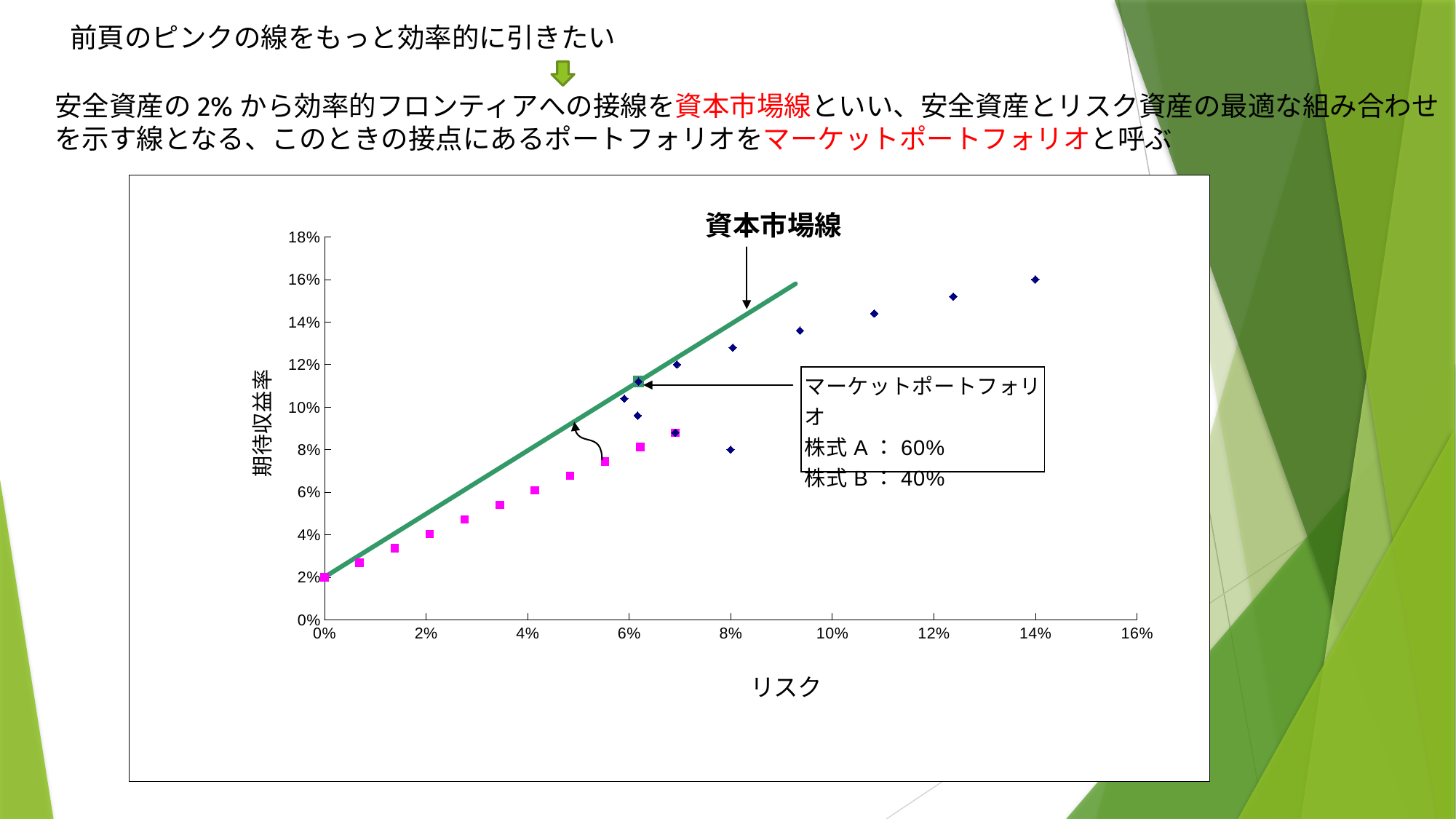

前頁のピンクの線をもっと効率的に引きたい

安全資産の2%から効率的フロンティアへの接線を資本市場線といい、安全資産とリスク資産の最適な組み合わせ
を示す線となる、このときの接点にあるポートフォリオをマーケットポートフォリオと呼ぶ

### Chart

| Category |  |  |  |
|---|---|---|---|
資本市場線